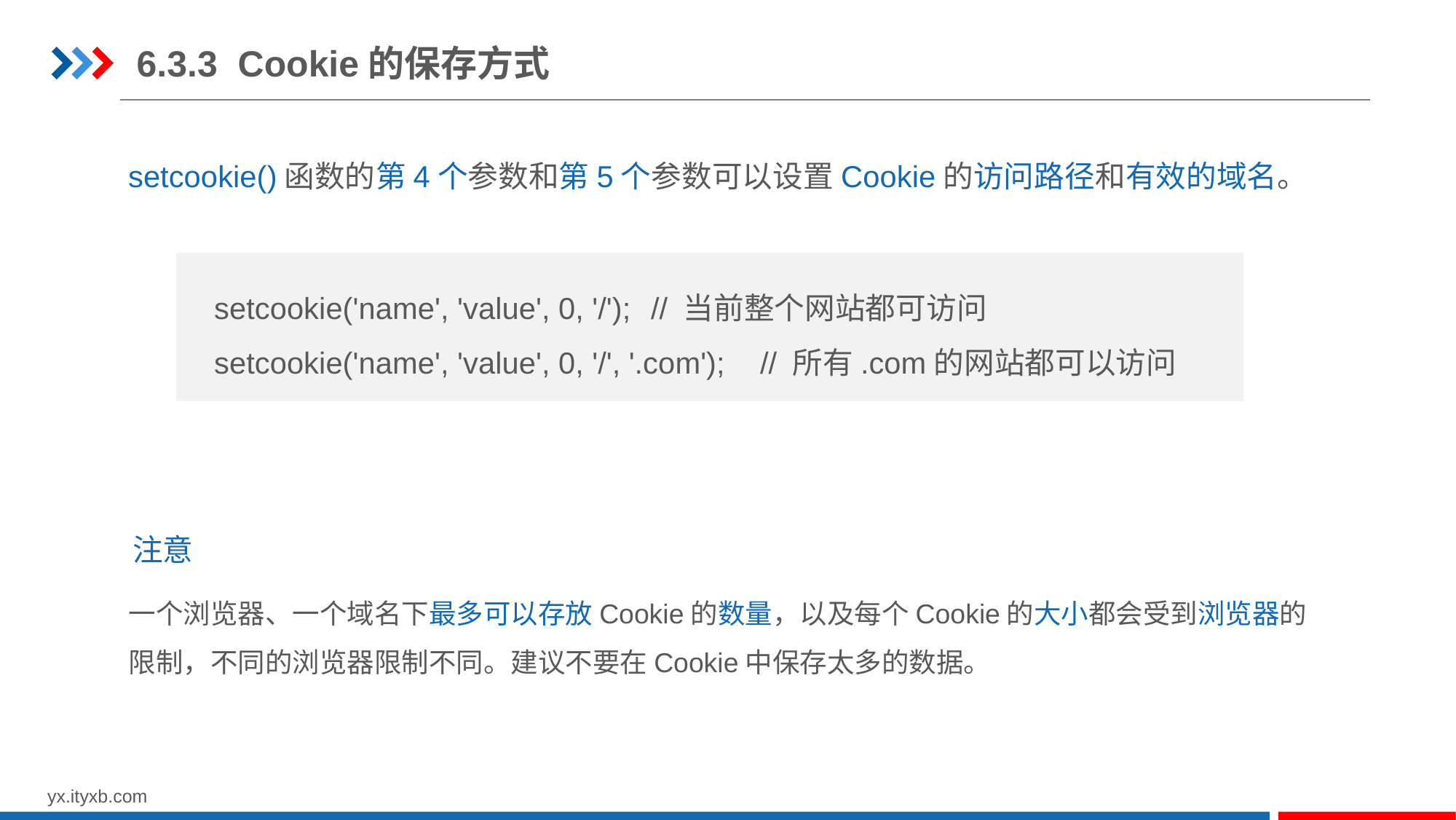

6.3.3  Cookie的保存方式
setcookie()函数的第4个参数和第5个参数可以设置Cookie的访问路径和有效的域名。

setcookie('name', 'value', 0, '/');  	// 当前整个网站都可访问
setcookie('name', 'value', 0, '/', '.com');	// 所有.com的网站都可以访问
注意
一个浏览器、一个域名下最多可以存放Cookie的数量，以及每个Cookie的大小都会受到浏览器的限制，不同的浏览器限制不同。建议不要在Cookie中保存太多的数据。